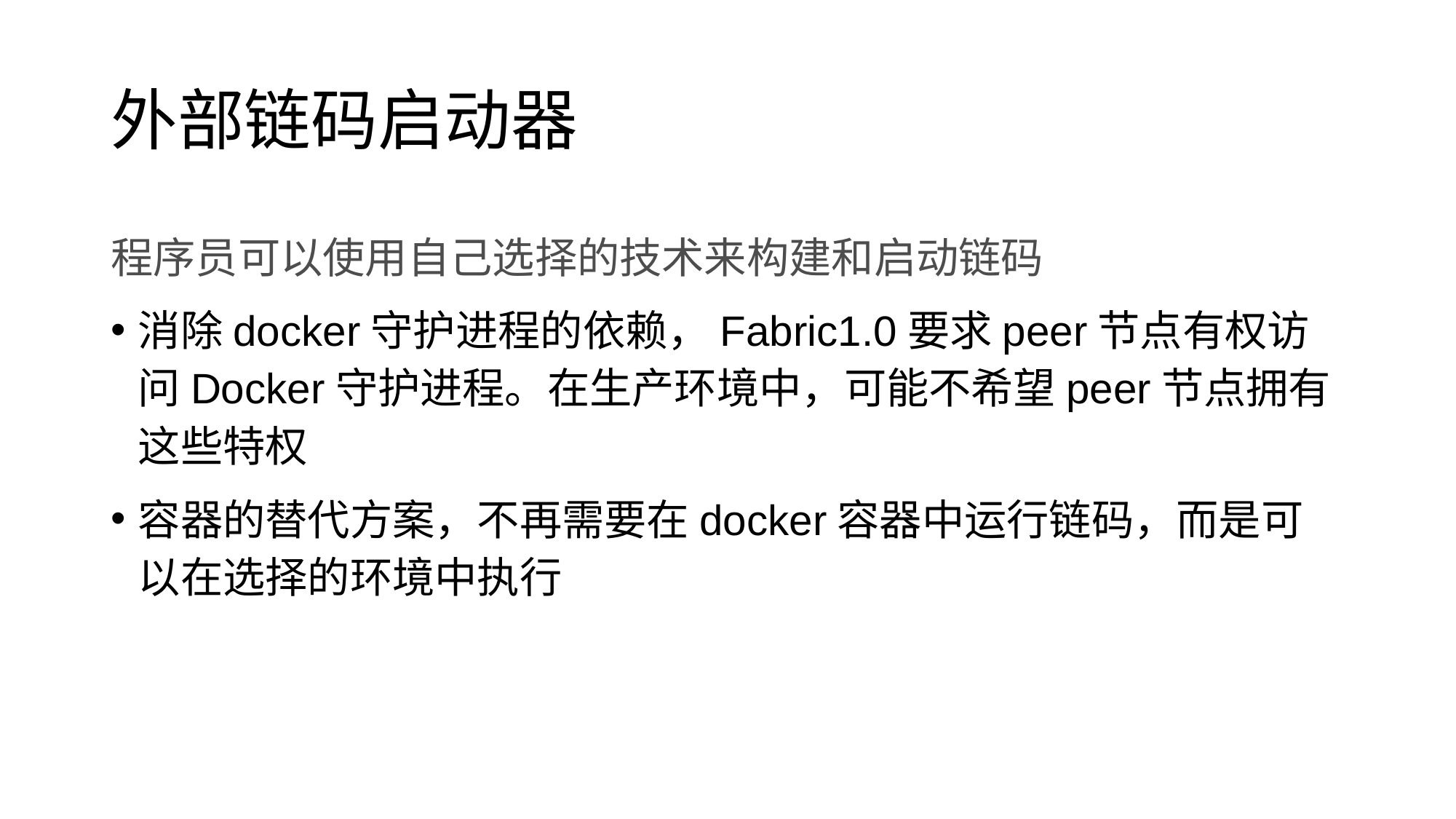

# 外部链码启动器
程序员可以使用自己选择的技术来构建和启动链码
消除docker守护进程的依赖，Fabric1.0要求peer节点有权访问Docker守护进程。在生产环境中，可能不希望peer节点拥有这些特权
容器的替代方案，不再需要在docker容器中运行链码，而是可以在选择的环境中执行